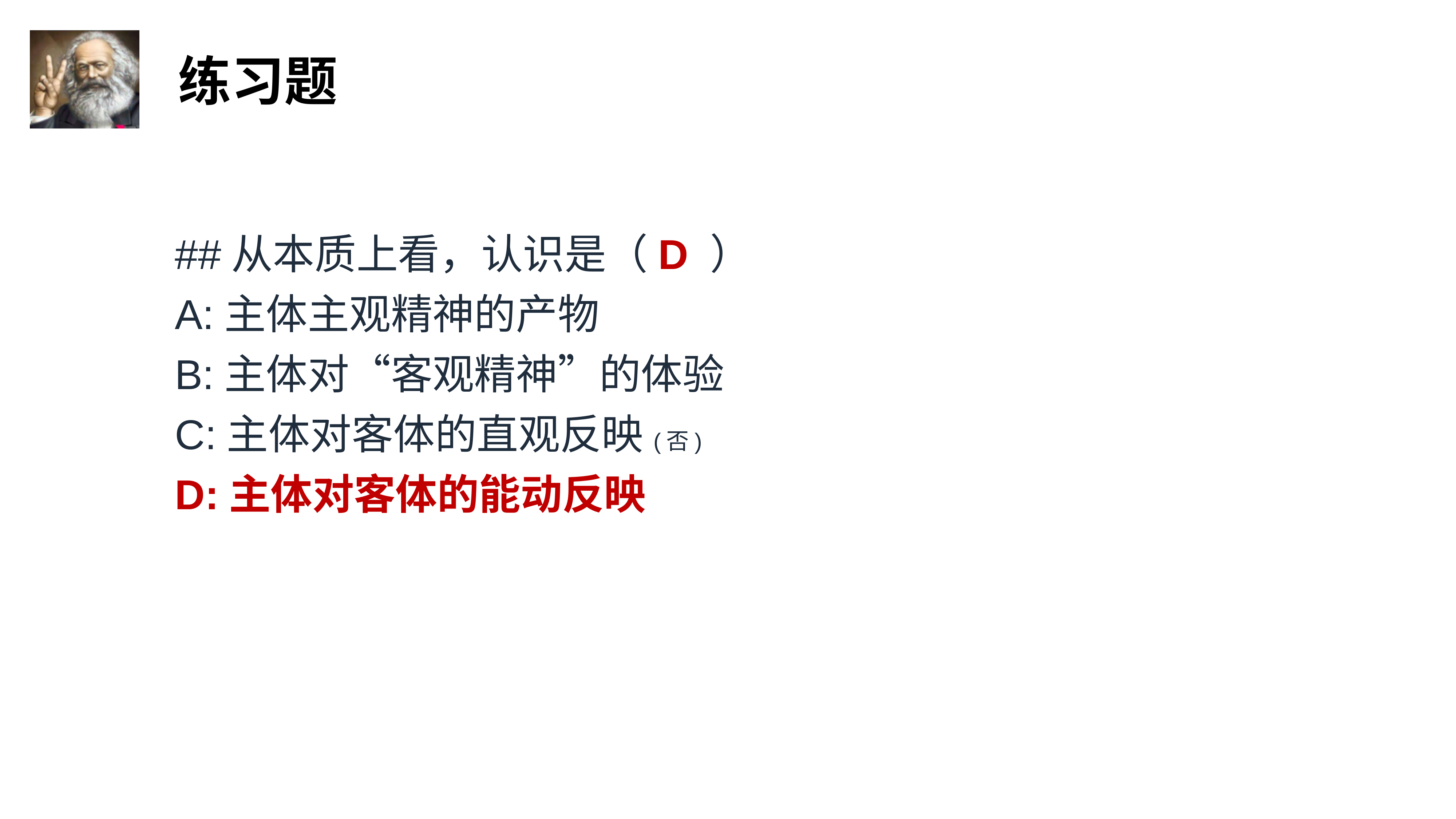

##从本质上看，认识是（D ）
A:主体主观精神的产物
B:主体对“客观精神”的体验
C:主体对客体的直观反映(否)
D:主体对客体的能动反映